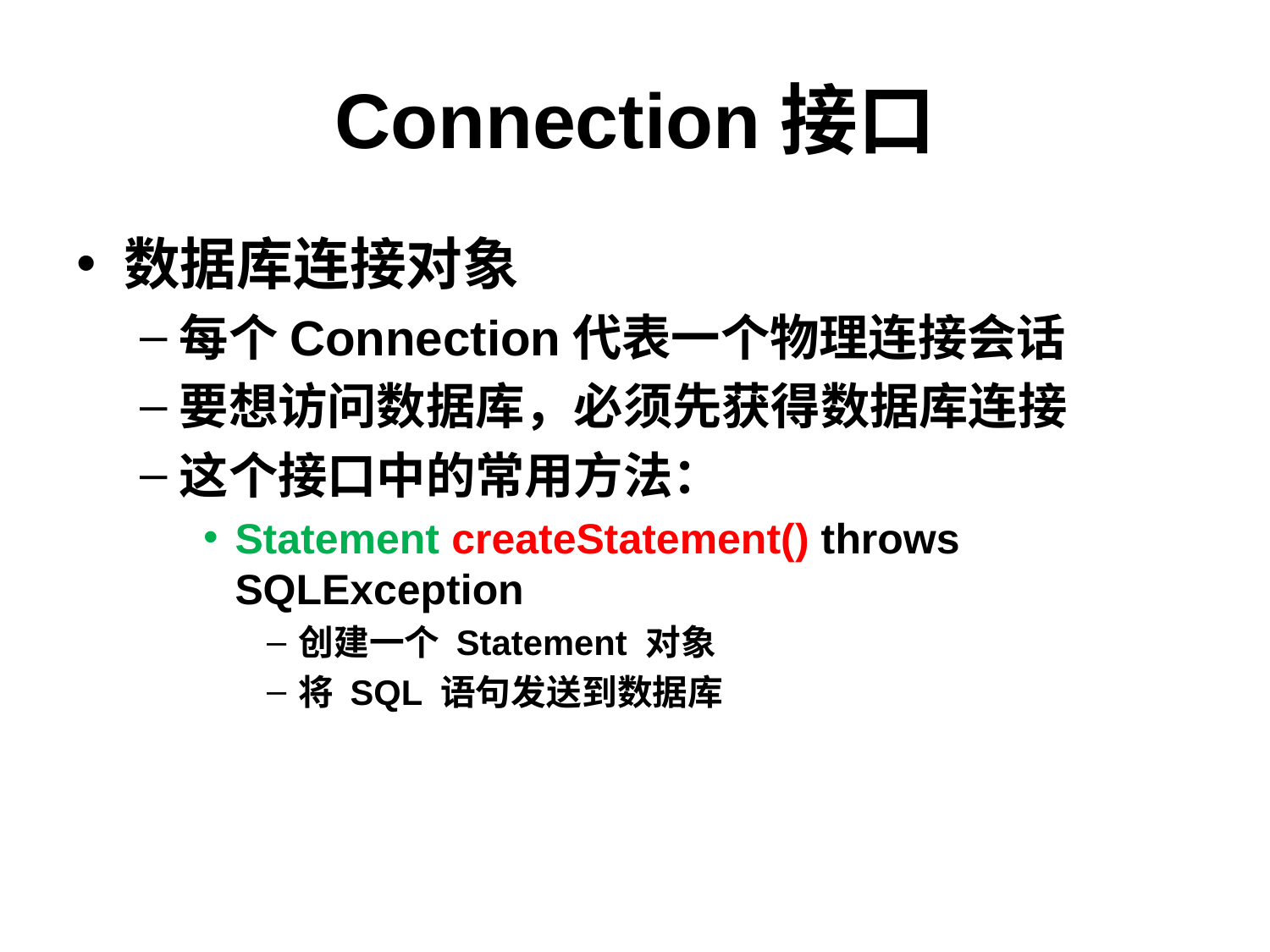

# Connection接口
数据库连接对象
每个Connection代表一个物理连接会话
要想访问数据库，必须先获得数据库连接
这个接口中的常用方法：
Statement createStatement() throws SQLException
创建一个 Statement 对象
将 SQL 语句发送到数据库